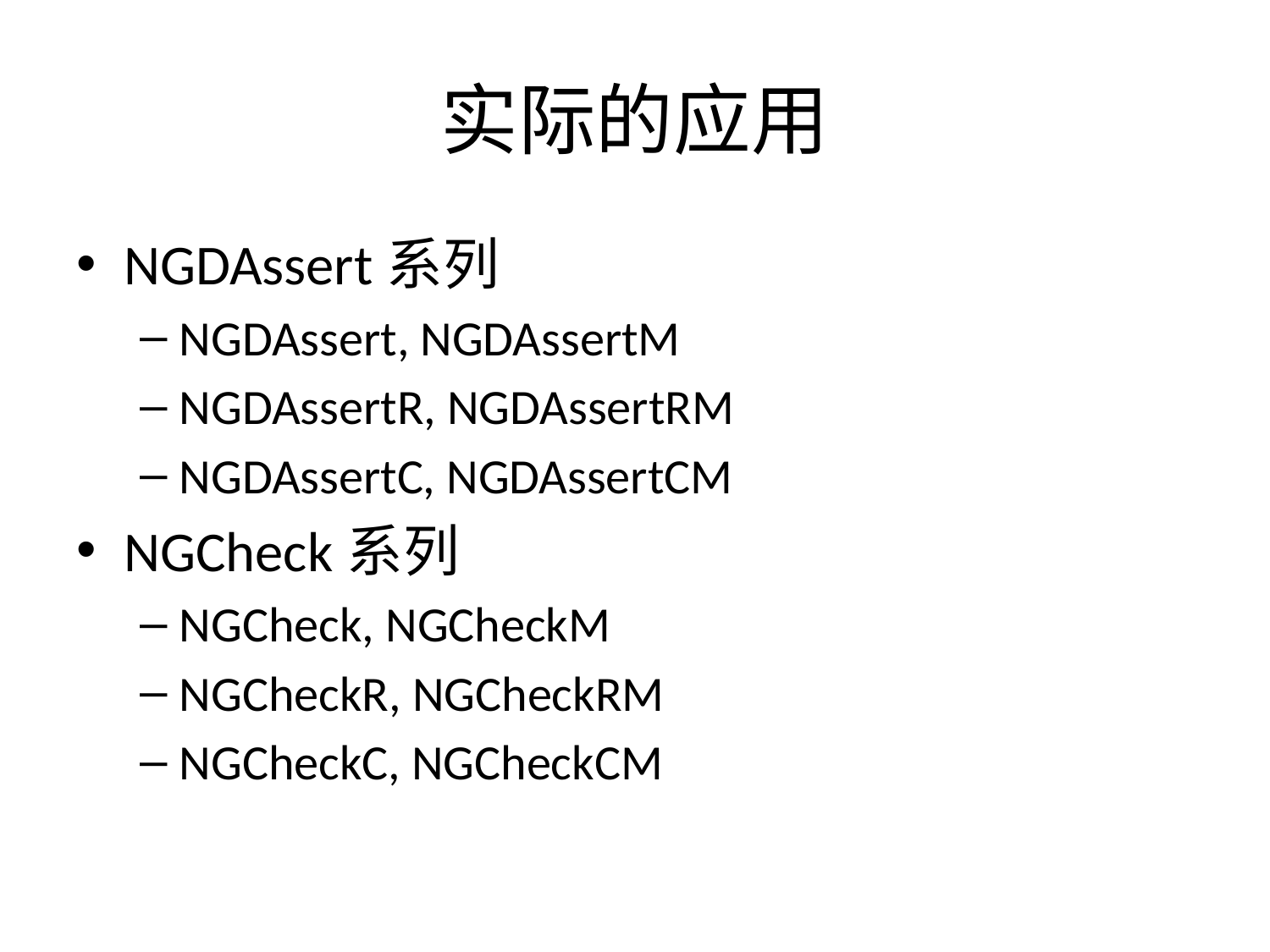

# 实际的应用
NGDAssert系列
NGDAssert, NGDAssertM
NGDAssertR, NGDAssertRM
NGDAssertC, NGDAssertCM
NGCheck系列
NGCheck, NGCheckM
NGCheckR, NGCheckRM
NGCheckC, NGCheckCM